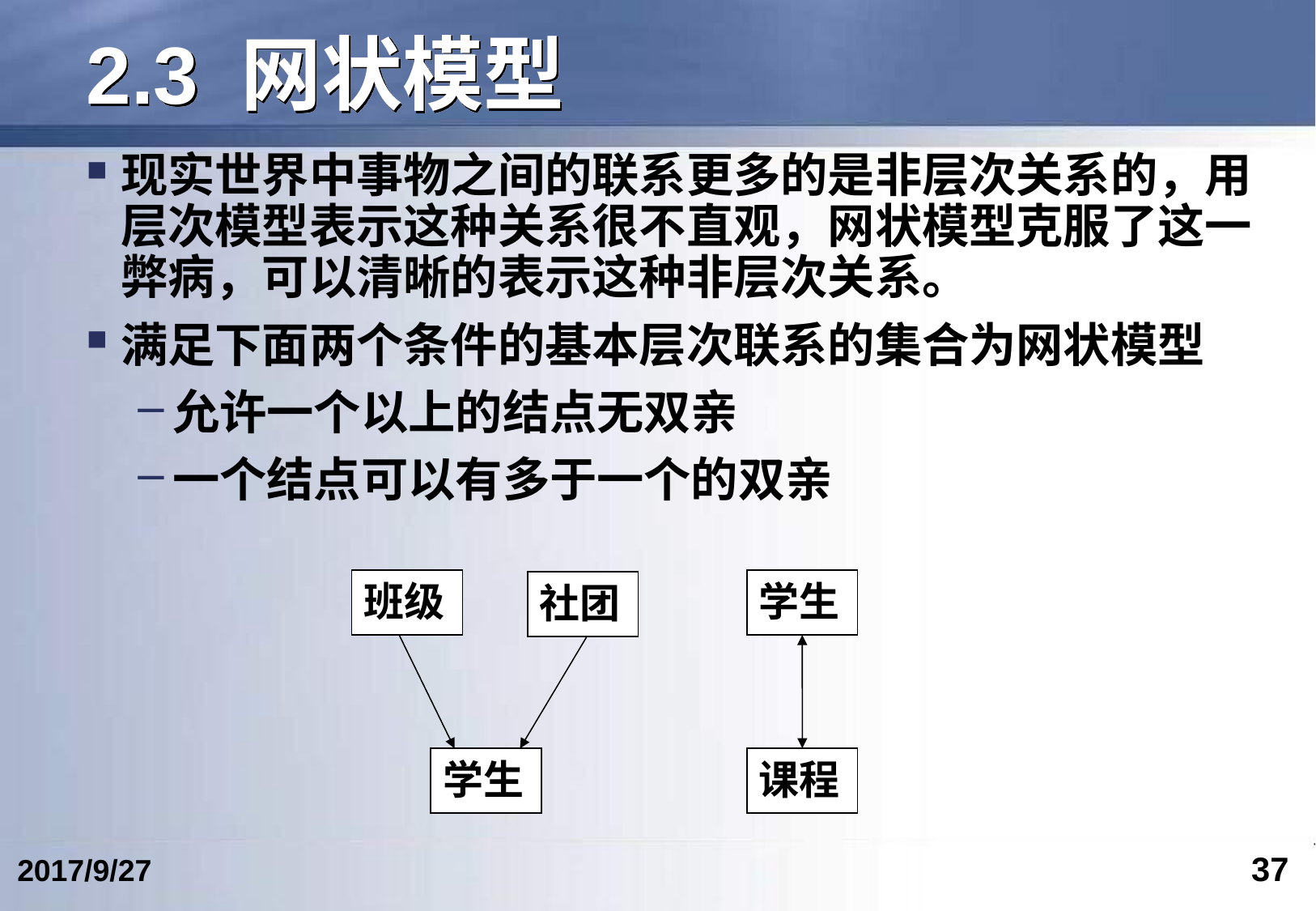

# 2.3 网状模型
现实世界中事物之间的联系更多的是非层次关系的，用层次模型表示这种关系很不直观，网状模型克服了这一弊病，可以清晰的表示这种非层次关系。
满足下面两个条件的基本层次联系的集合为网状模型
允许一个以上的结点无双亲
一个结点可以有多于一个的双亲
班级
学生
社团

学生
课程
37
2017/9/27